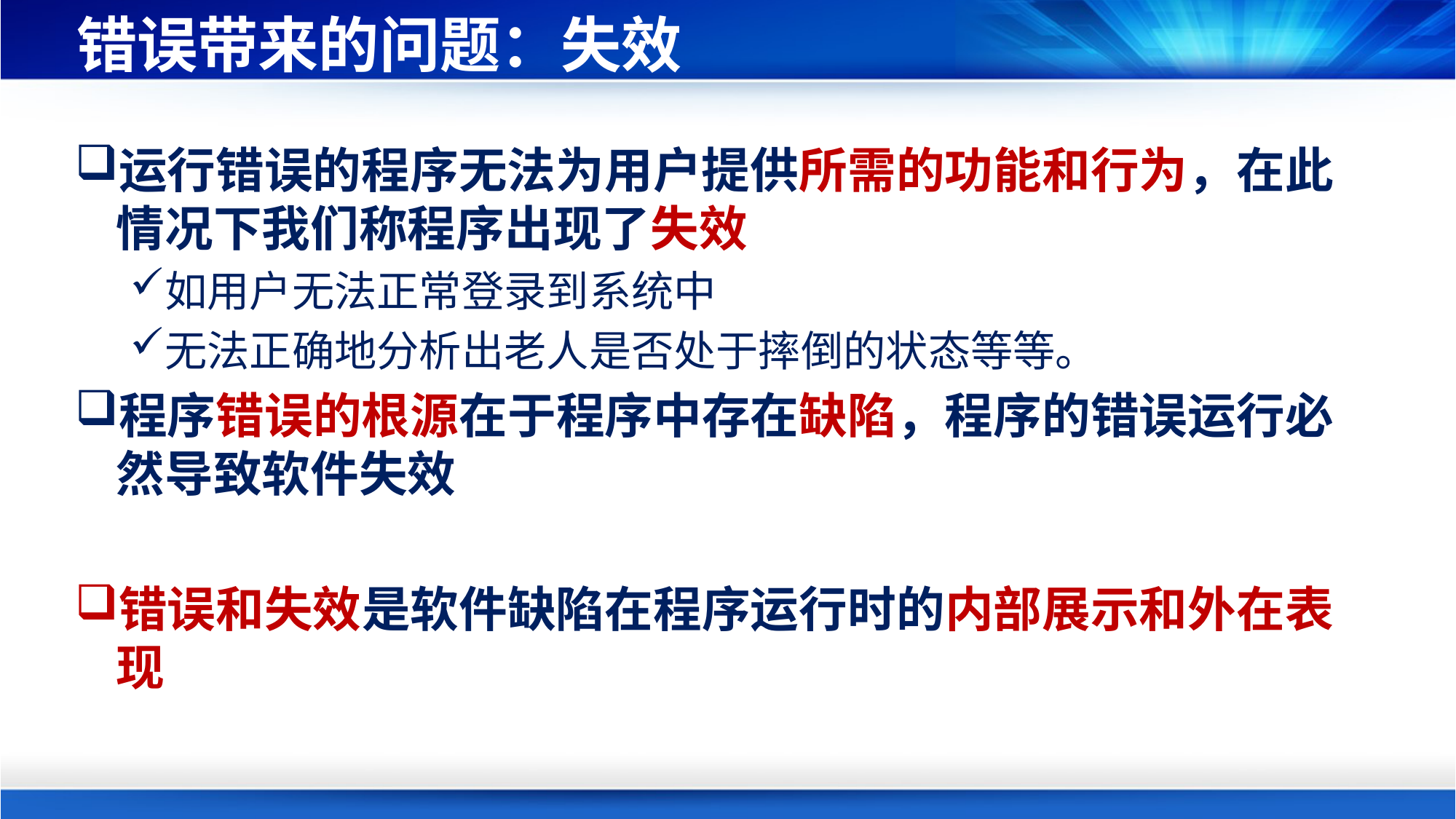

# 错误带来的问题：失效
运行错误的程序无法为用户提供所需的功能和行为，在此情况下我们称程序出现了失效
如用户无法正常登录到系统中
无法正确地分析出老人是否处于摔倒的状态等等。
程序错误的根源在于程序中存在缺陷，程序的错误运行必然导致软件失效

错误和失效是软件缺陷在程序运行时的内部展示和外在表现